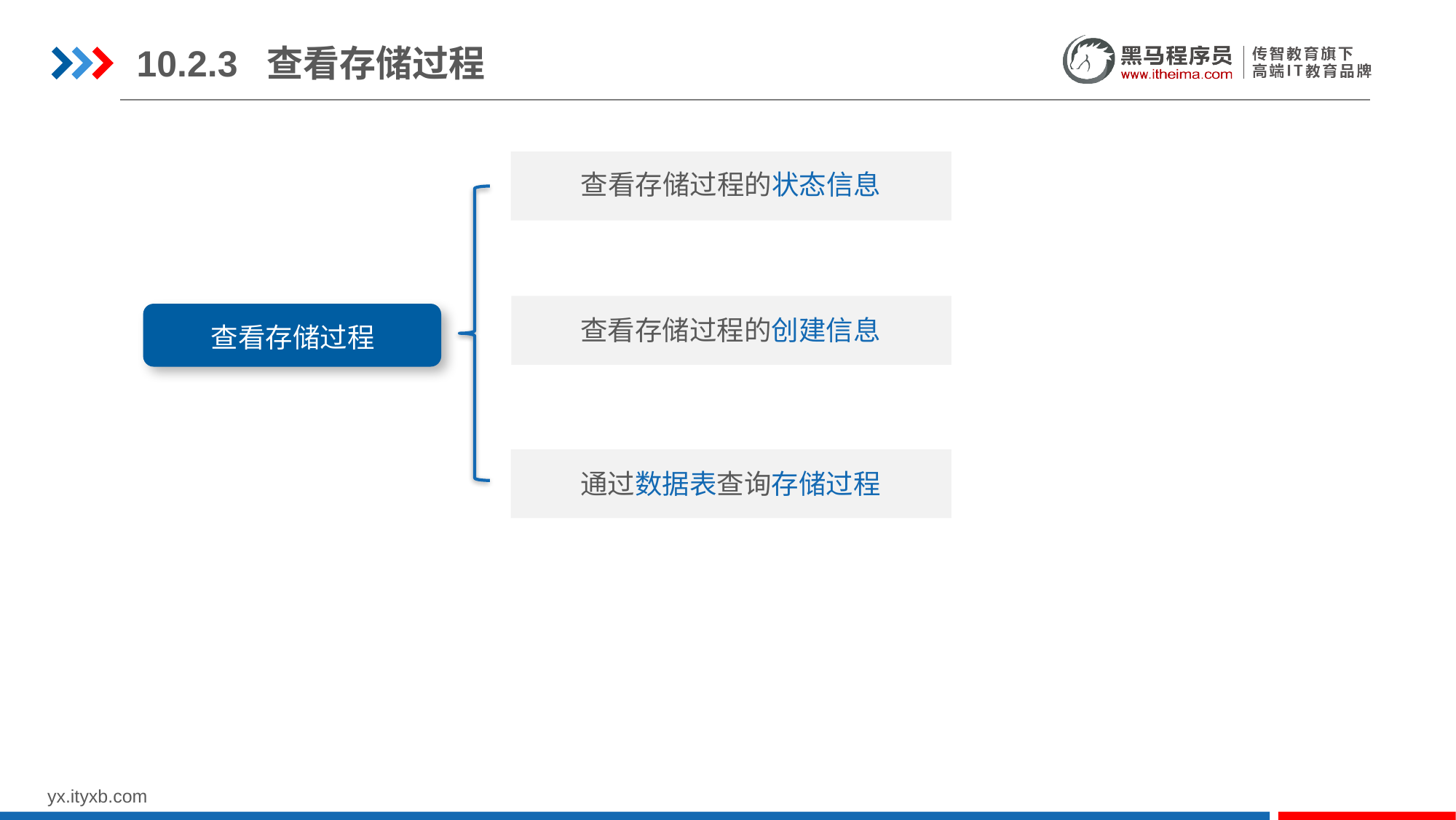

10.2.3  查看存储过程

查看存储过程的状态信息

查看存储过程的创建信息
查看存储过程

通过数据表查询存储过程